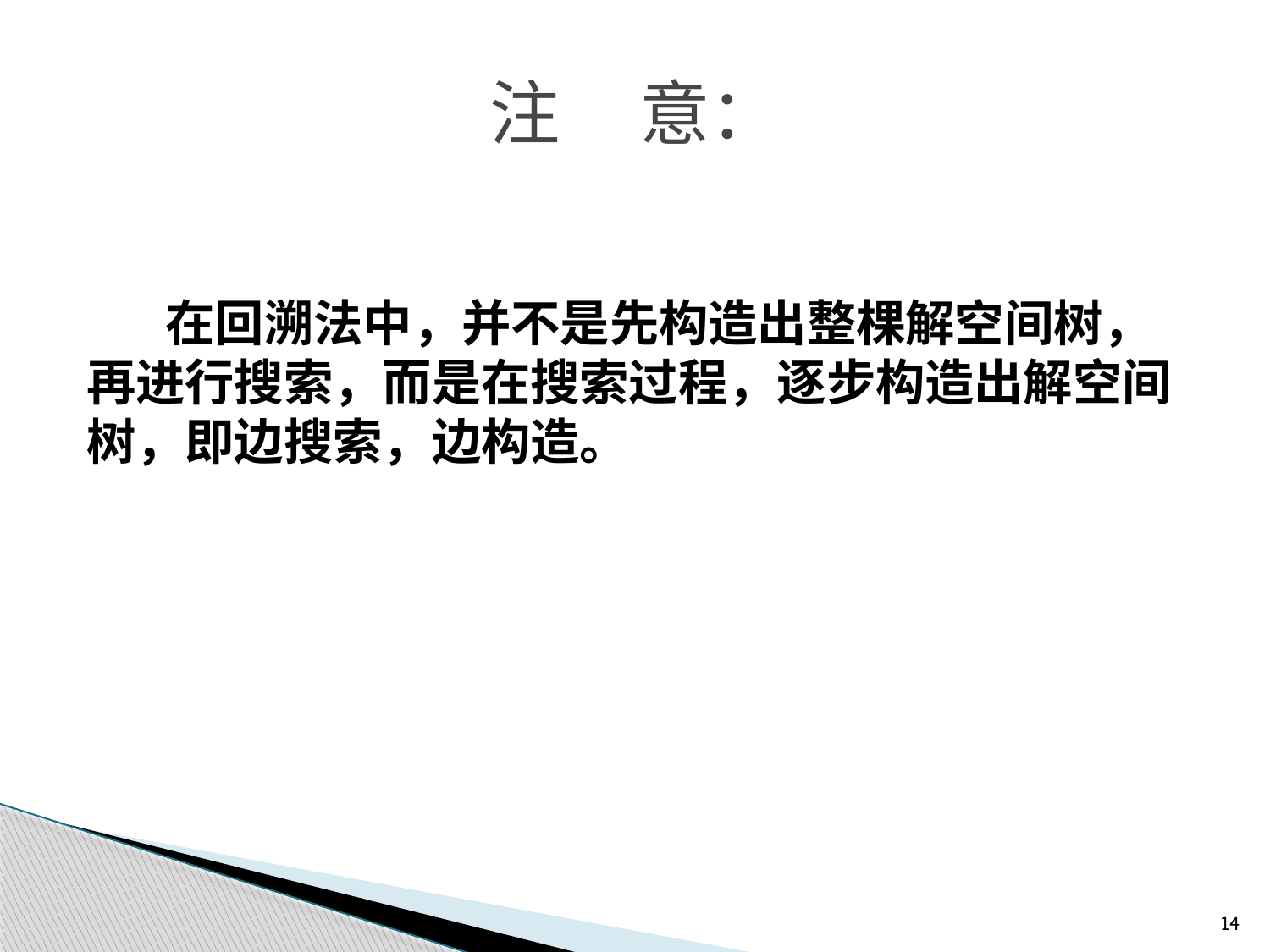

注     意：
      在回溯法中，并不是先构造出整棵解空间树，再进行搜索，而是在搜索过程，逐步构造出解空间树，即边搜索，边构造。
14